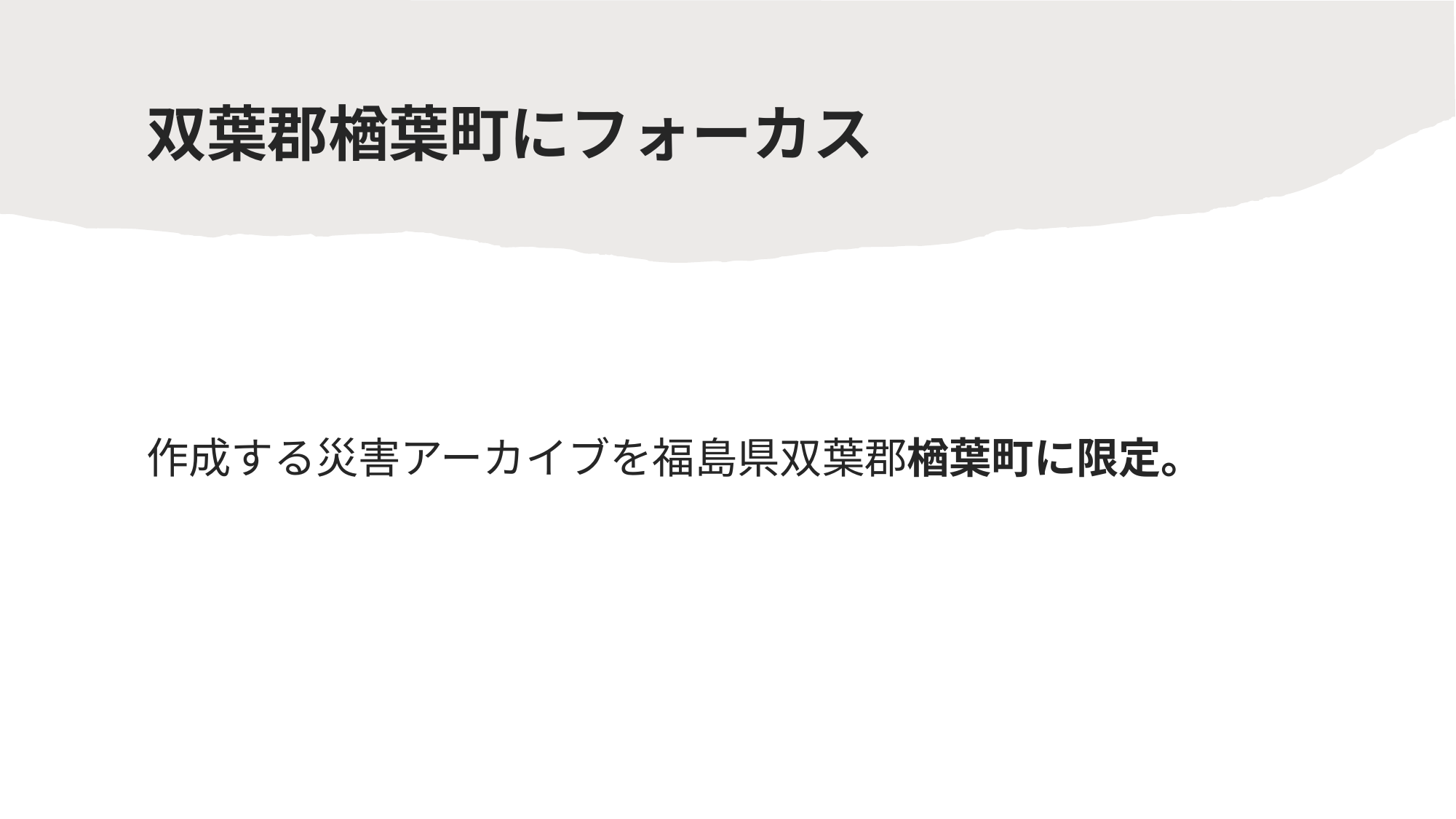

# 双葉郡楢葉町にフォーカス
作成する災害アーカイブを福島県双葉郡楢葉町に限定。